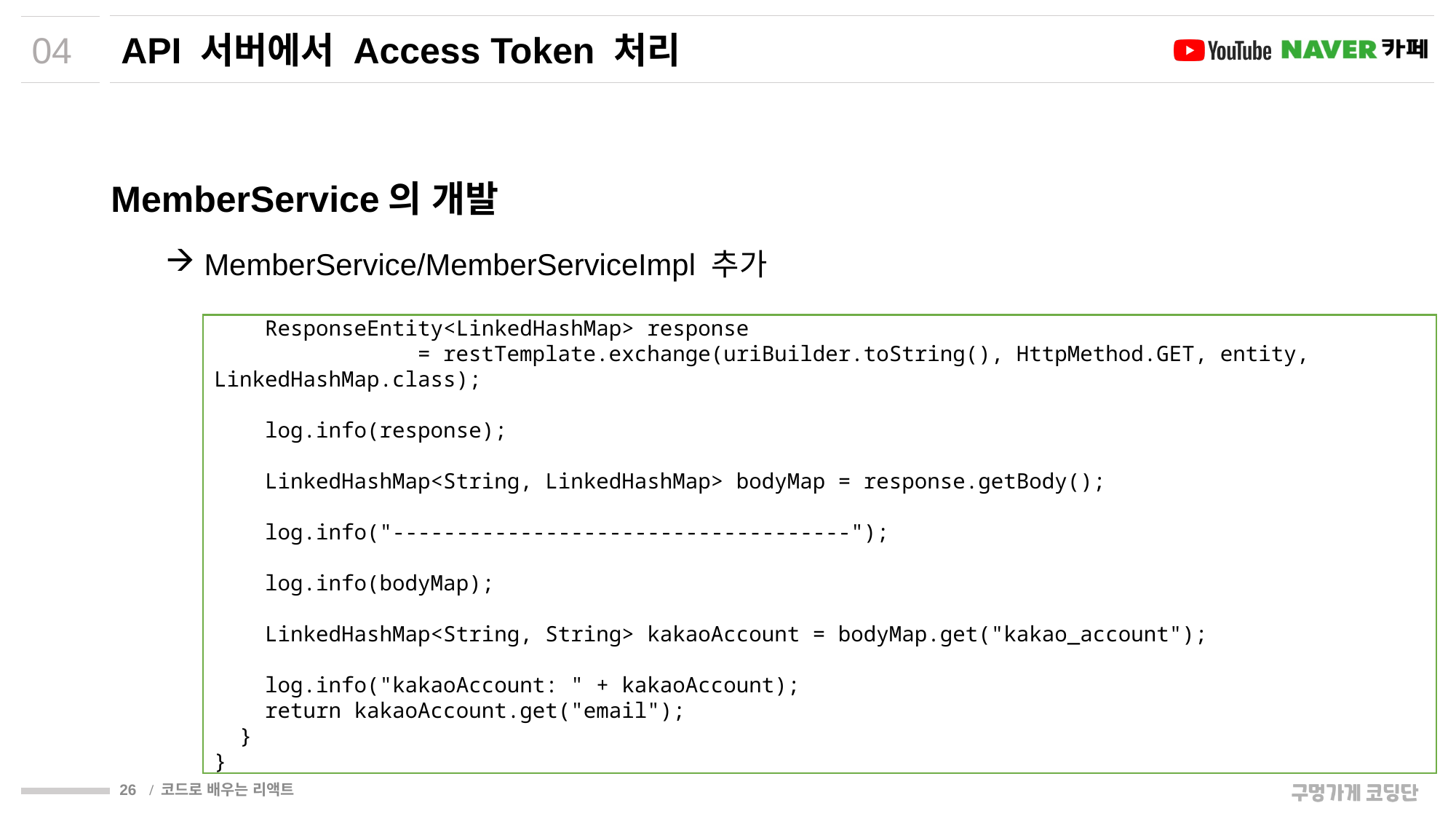

04
# API 서버에서 Access Token 처리
MemberService의 개발
 MemberService/MemberServiceImpl 추가

    ResponseEntity<LinkedHashMap> response
                = restTemplate.exchange(uriBuilder.toString(), HttpMethod.GET, entity, LinkedHashMap.class);

    log.info(response);

    LinkedHashMap<String, LinkedHashMap> bodyMap = response.getBody();

    log.info("------------------------------------");

    log.info(bodyMap);

    LinkedHashMap<String, String> kakaoAccount = bodyMap.get("kakao_account");

    log.info("kakaoAccount: " + kakaoAccount);
    return kakaoAccount.get("email");
  }
}
26
/ 코드로 배우는 리액트